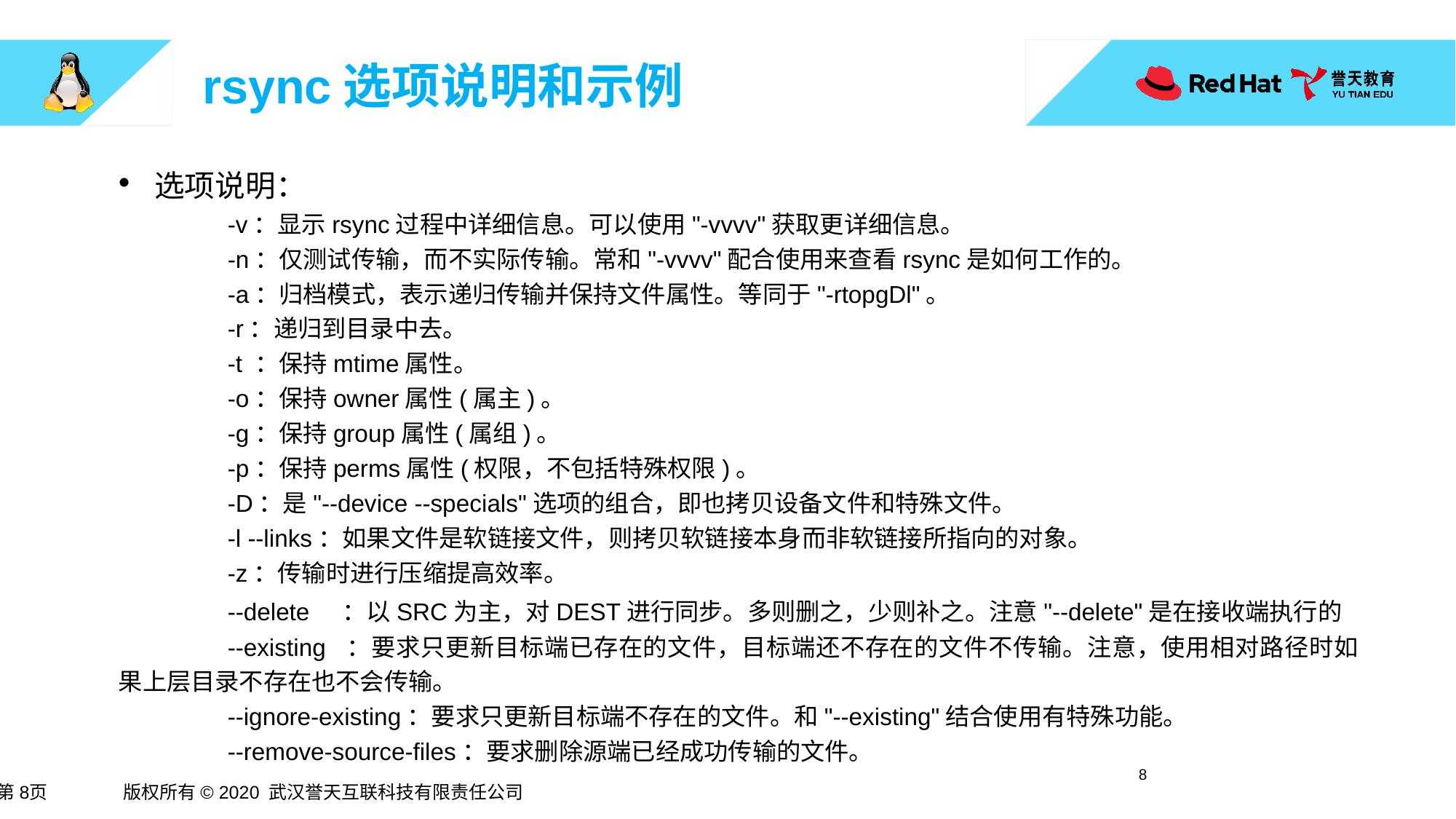

# rsync选项说明和示例
选项说明：
	-v：显示rsync过程中详细信息。可以使用"-vvvv"获取更详细信息。
	-n：仅测试传输，而不实际传输。常和"-vvvv"配合使用来查看rsync是如何工作的。
	-a：归档模式，表示递归传输并保持文件属性。等同于"-rtopgDl"。
	-r：递归到目录中去。
	-t ：保持mtime属性。
	-o：保持owner属性(属主)。
	-g：保持group属性(属组)。
	-p：保持perms属性(权限，不包括特殊权限)。
	-D：是"--device --specials"选项的组合，即也拷贝设备文件和特殊文件。
	-l --links：如果文件是软链接文件，则拷贝软链接本身而非软链接所指向的对象。
	-z：传输时进行压缩提高效率。
	--delete    ：以SRC为主，对DEST进行同步。多则删之，少则补之。注意"--delete"是在接收端执行的
	--existing  ：要求只更新目标端已存在的文件，目标端还不存在的文件不传输。注意，使用相对路径时如果上层目录不存在也不会传输。
	--ignore-existing：要求只更新目标端不存在的文件。和"--existing"结合使用有特殊功能。
	--remove-source-files：要求删除源端已经成功传输的文件。

8